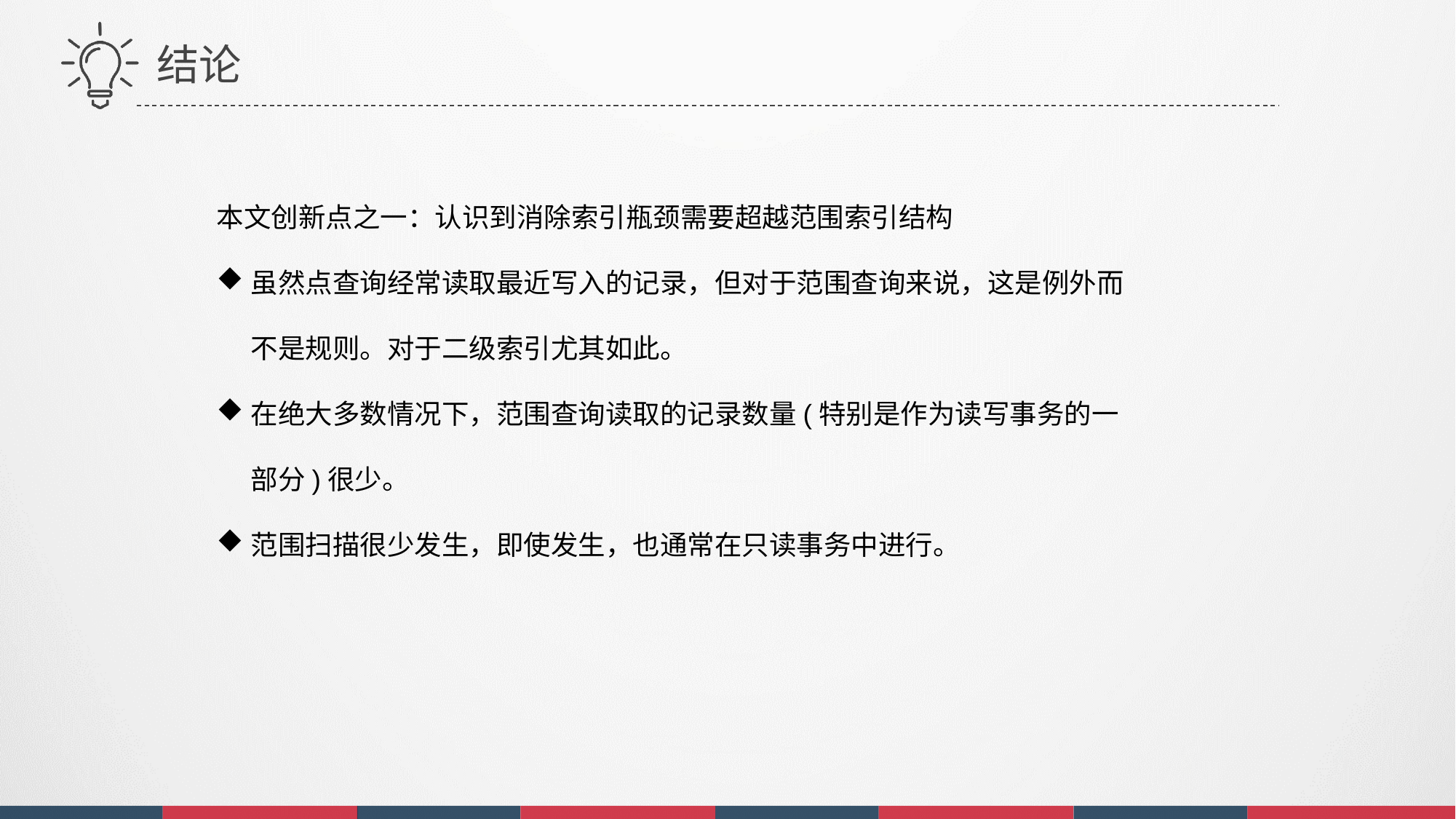

结论
本文创新点之一：认识到消除索引瓶颈需要超越范围索引结构
虽然点查询经常读取最近写入的记录，但对于范围查询来说，这是例外而不是规则。对于二级索引尤其如此。
在绝大多数情况下，范围查询读取的记录数量(特别是作为读写事务的一部分)很少。
范围扫描很少发生，即使发生，也通常在只读事务中进行。